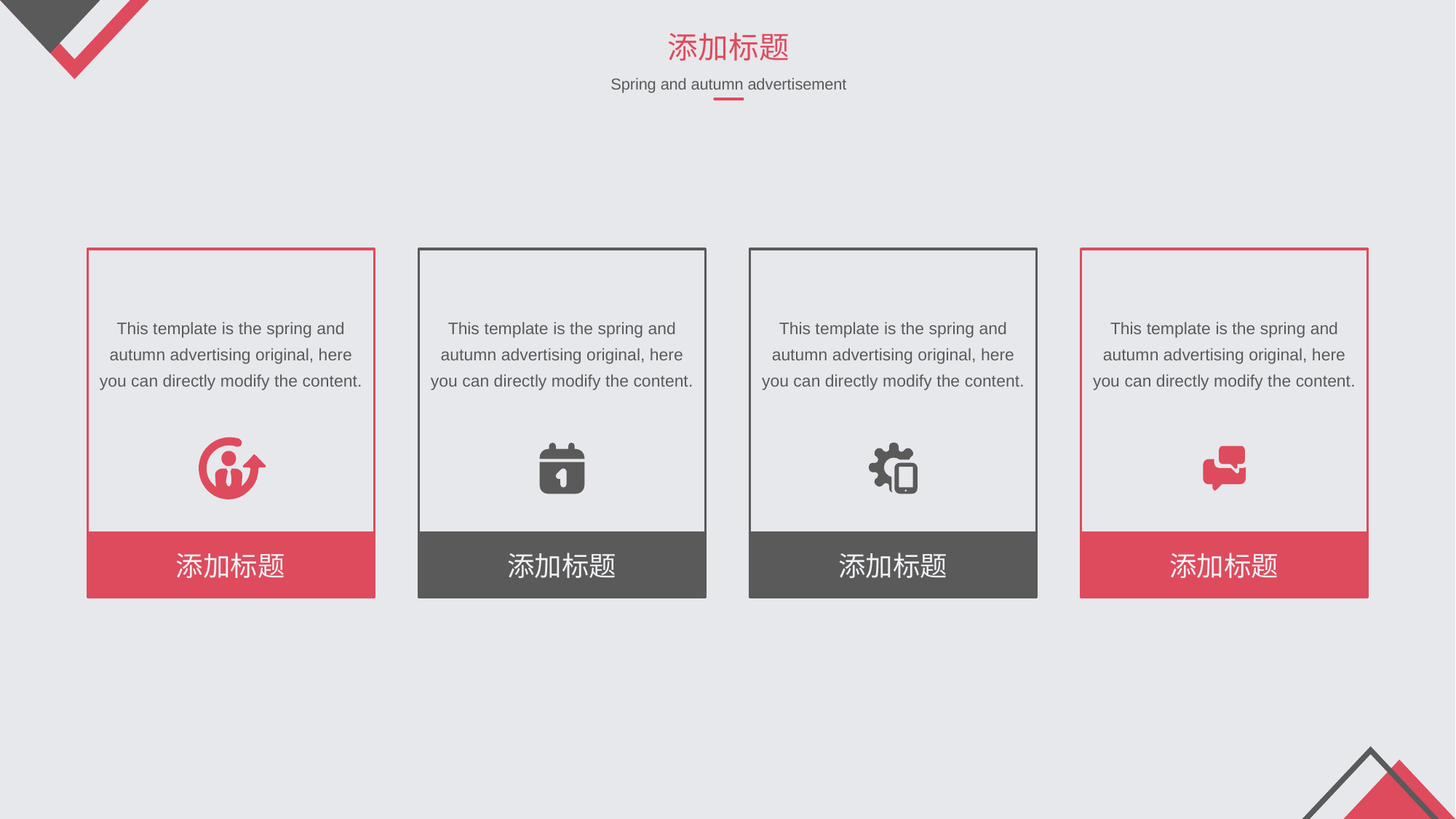

添加标题
Spring and autumn advertisement

This template is the spring and autumn advertising original, here you can directly modify the content.
This template is the spring and autumn advertising original, here you can directly modify the content.
This template is the spring and autumn advertising original, here you can directly modify the content.
This template is the spring and autumn advertising original, here you can directly modify the content.

添加标题
添加标题
添加标题
添加标题